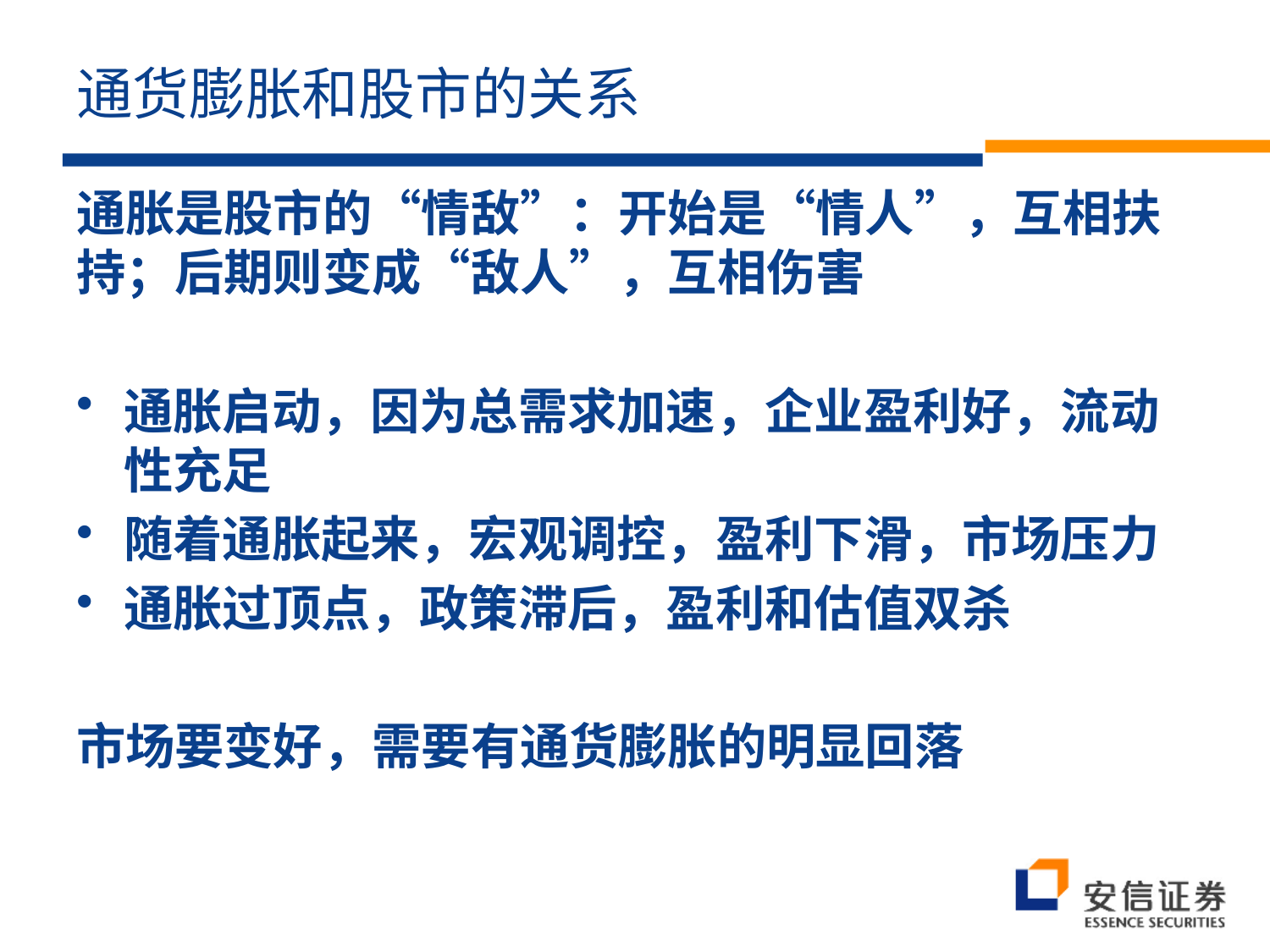

# 通货膨胀和股市的关系
通胀是股市的“情敌”：开始是“情人”，互相扶持；后期则变成“敌人”，互相伤害

通胀启动，因为总需求加速，企业盈利好，流动性充足
随着通胀起来，宏观调控，盈利下滑，市场压力
通胀过顶点，政策滞后，盈利和估值双杀

市场要变好，需要有通货膨胀的明显回落